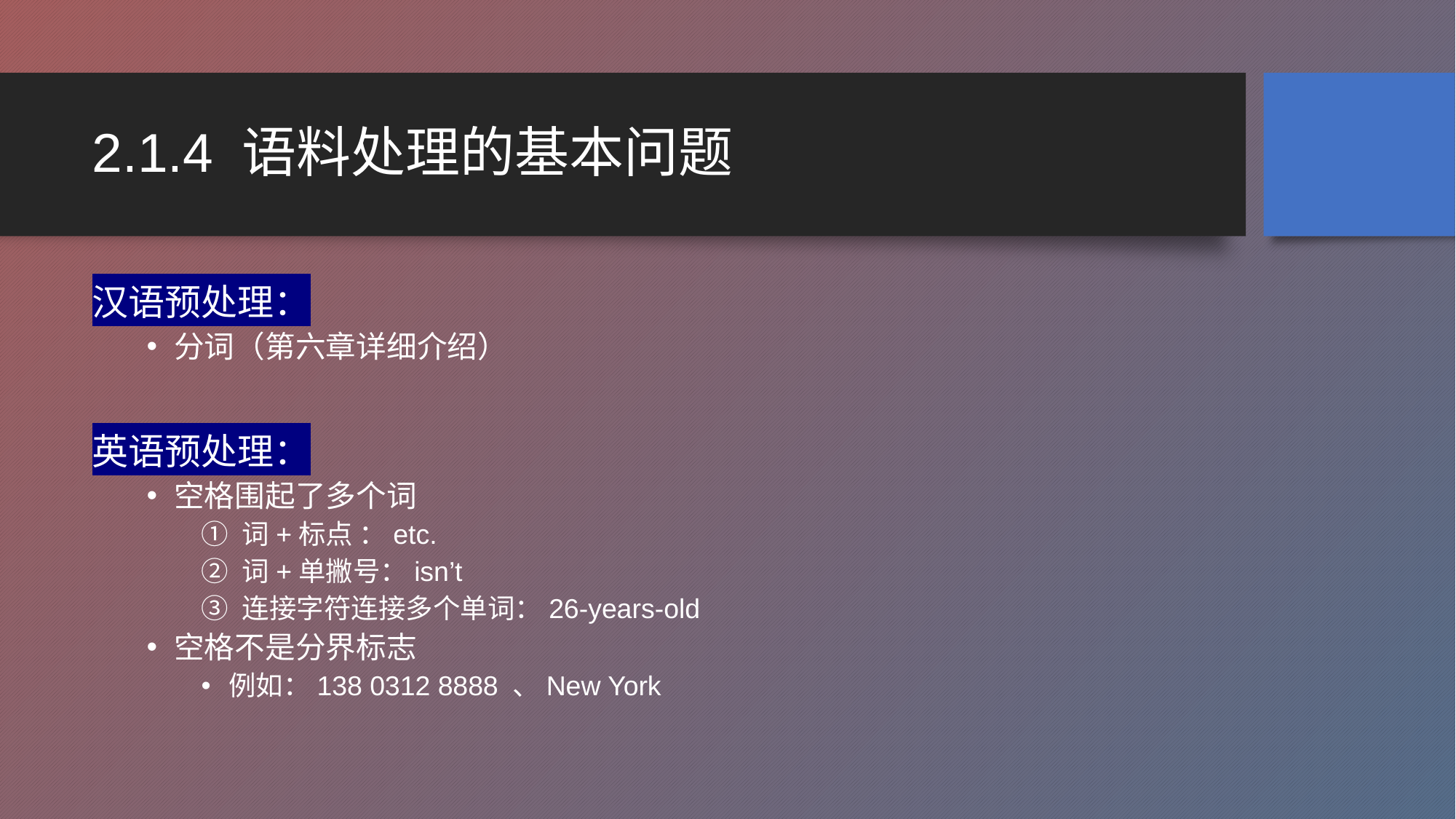

# 2.1.4 语料处理的基本问题
汉语预处理：
分词（第六章详细介绍）

英语预处理：
空格围起了多个词
词+标点 ：etc.
词+单撇号：isn’t
连接字符连接多个单词：26-years-old
空格不是分界标志
例如：138 0312 8888 、New York